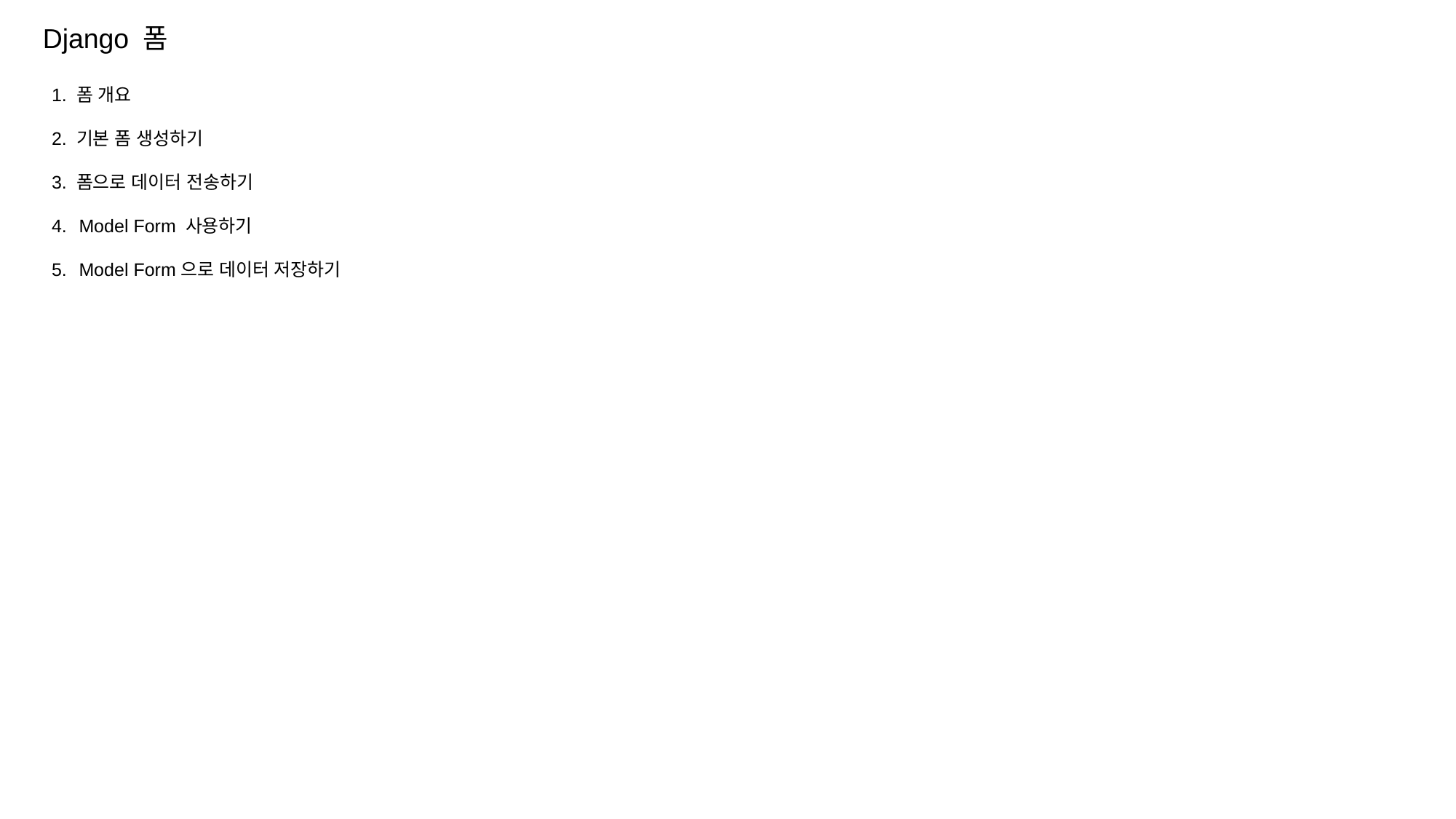

Django 폼
1. 폼 개요

2. 기본 폼 생성하기

3. 폼으로 데이터 전송하기

Model Form 사용하기

Model Form으로 데이터 저장하기